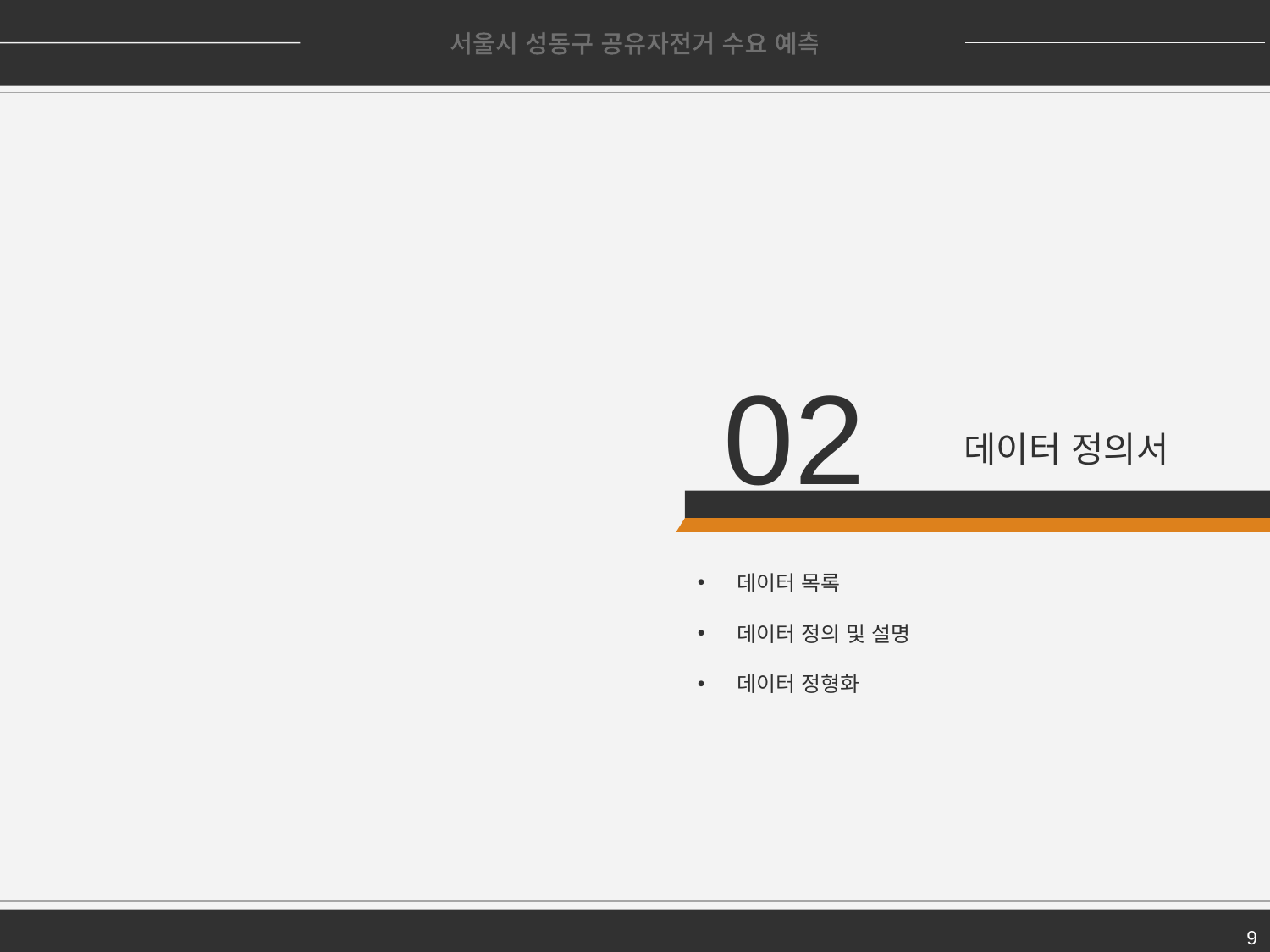

서울시 성동구 공유자전거 수요 예측
02
데이터 정의서

데이터 목록

데이터 정의 및 설명

데이터 정형화

9